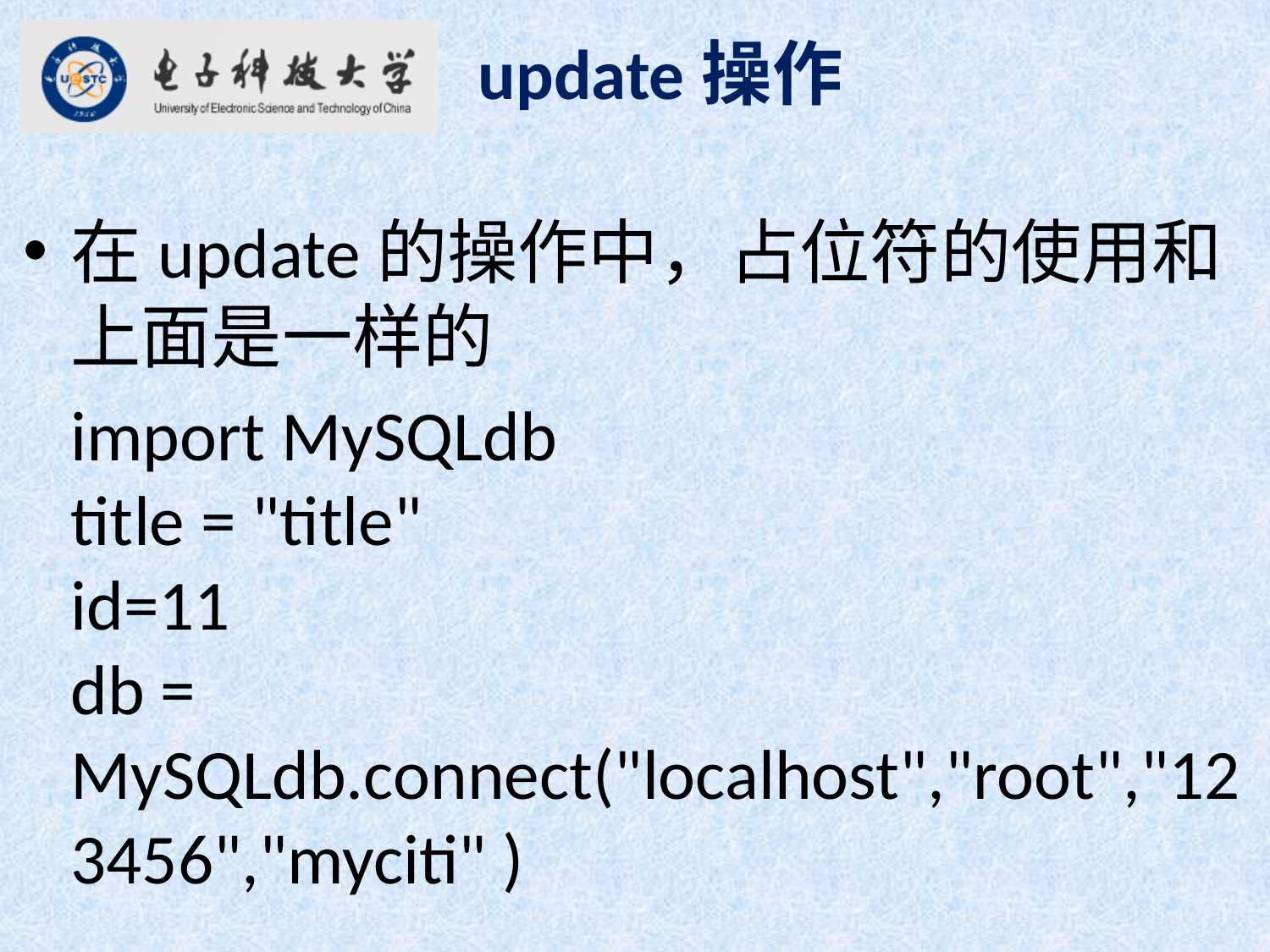

update操作
在update的操作中，占位符的使用和上面是一样的
   import MySQLdb
title = "title"
id=11
db = MySQLdb.connect("localhost","root","123456","myciti" )